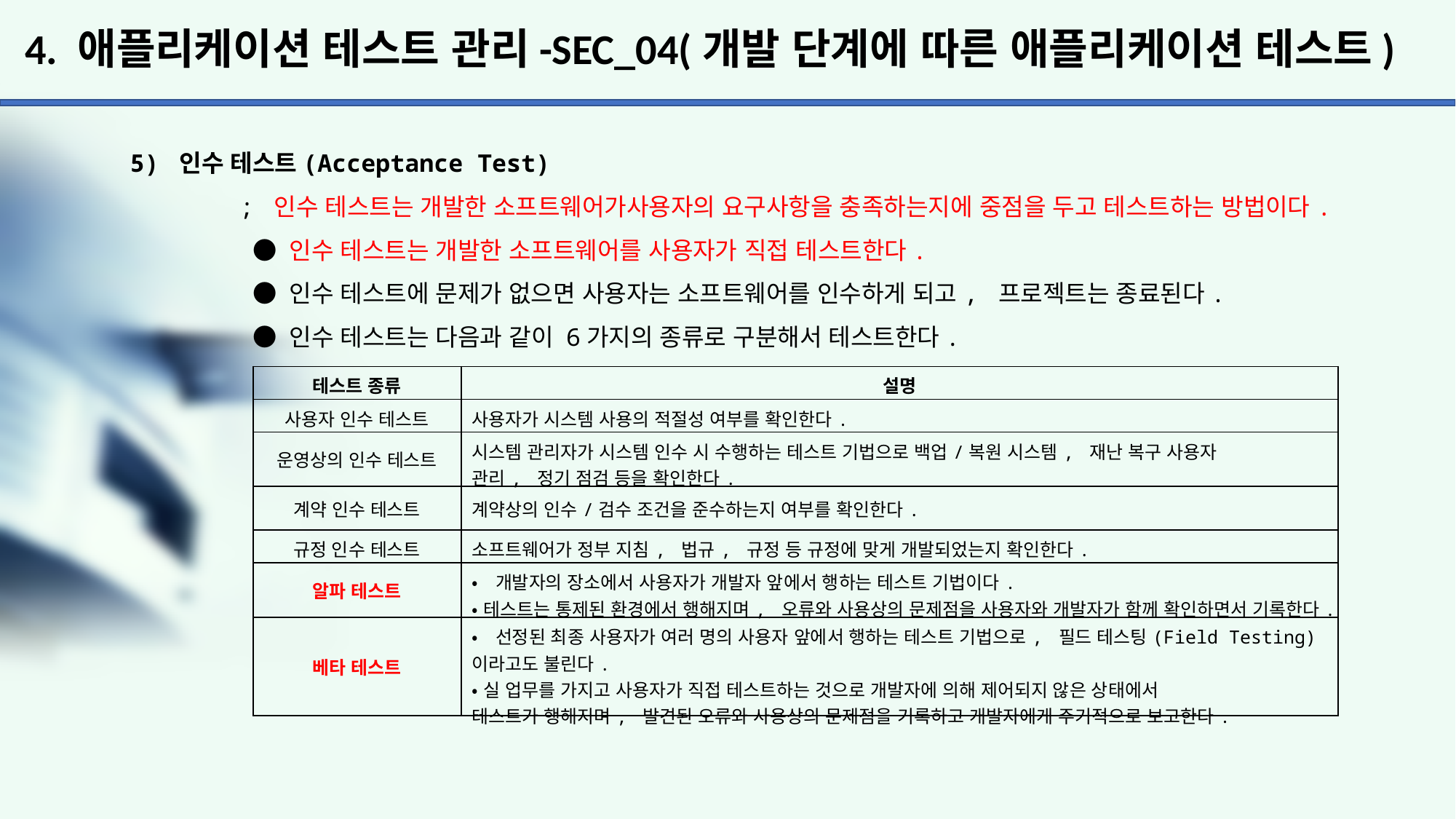

# 4. 애플리케이션 테스트 관리-SEC_04(개발 단계에 따른 애플리케이션 테스트)
5) 인수 테스트(Acceptance Test)
	; 인수 테스트는 개발한 소프트웨어가사용자의 요구사항을 충족하는지에 중점을 두고 테스트하는 방법이다.
	  ● 인수 테스트는 개발한 소프트웨어를 사용자가 직접 테스트한다.
	  ● 인수 테스트에 문제가 없으면 사용자는 소프트웨어를 인수하게 되고, 프로젝트는 종료된다.
	  ● 인수 테스트는 다음과 같이 6가지의 종류로 구분해서 테스트한다.
| 테스트 종류 | 설명 |
| --- | --- |
| 사용자 인수 테스트 | 사용자가 시스템 사용의 적절성 여부를 확인한다. |
| 운영상의 인수 테스트 | 시스템 관리자가 시스템 인수 시 수행하는 테스트 기법으로 백업/복원 시스템, 재난 복구 사용자 관리, 정기 점검 등을 확인한다. |
| 계약 인수 테스트 | 계약상의 인수/검수 조건을 준수하는지 여부를 확인한다. |
| 규정 인수 테스트 | 소프트웨어가 정부 지침, 법규, 규정 등 규정에 맞게 개발되었는지 확인한다. |
| 알파 테스트 | •개발자의 장소에서 사용자가 개발자 앞에서 행하는 테스트 기법이다. •테스트는 통제된 환경에서 행해지며, 오류와 사용상의 문제점을 사용자와 개발자가 함께 확인하면서 기록한다. |
| 베타 테스트 | •선정된 최종 사용자가 여러 명의 사용자 앞에서 행하는 테스트 기법으로, 필드 테스팅(Field Testing)이라고도 불린다. •실 업무를 가지고 사용자가 직접 테스트하는 것으로 개발자에 의해 제어되지 않은 상태에서 테스트가 행해지며, 발견된 오류와 사용상의 문제점을 기록하고 개발자에게 주기적으로 보고한다. |